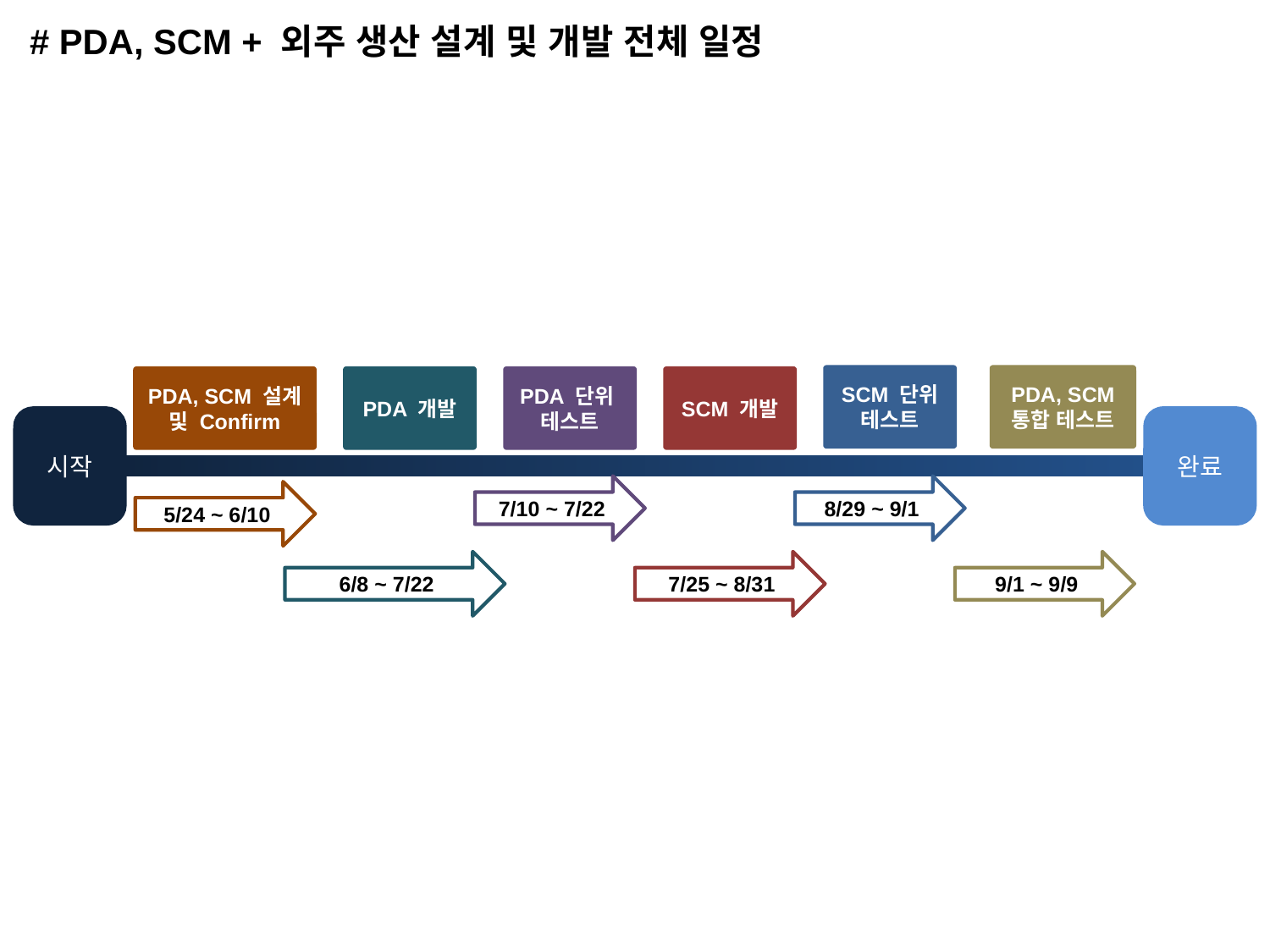

# PDA, SCM + 외주 생산 설계 및 개발 전체 일정
SCM 단위 테스트
PDA, SCM 통합 테스트
PDA, SCM 설계 및 Confirm
PDA 개발
PDA 단위
테스트
SCM 개발
시작
완료

7/10 ~ 7/22
8/29 ~ 9/1
5/24 ~ 6/10
6/8 ~ 7/22
7/25 ~ 8/31
9/1 ~ 9/9